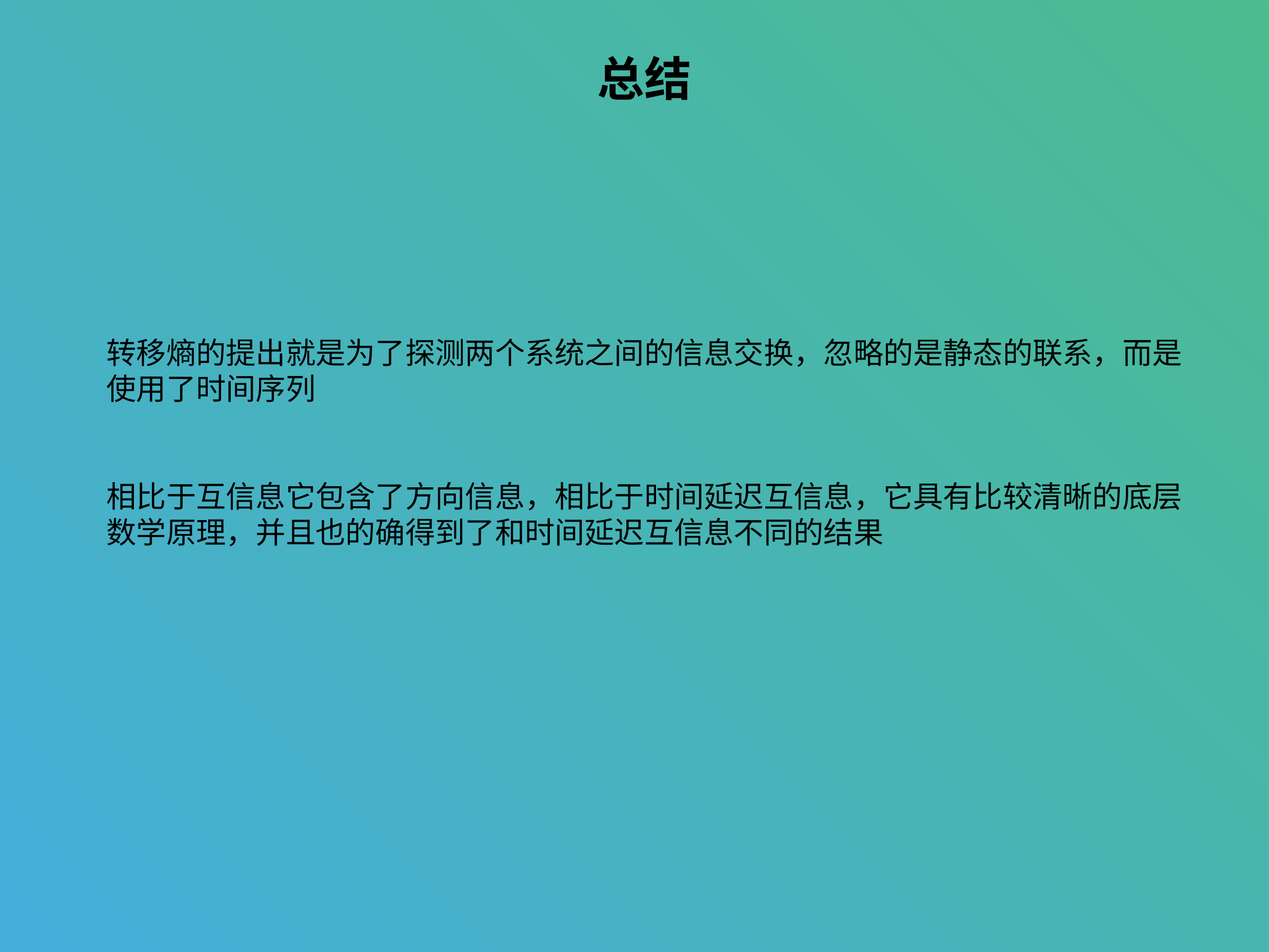

总结
转移熵的提出就是为了探测两个系统之间的信息交换，忽略的是静态的联系，而是
使用了时间序列

相比于互信息它包含了方向信息，相比于时间延迟互信息，它具有比较清晰的底层
数学原理，并且也的确得到了和时间延迟互信息不同的结果